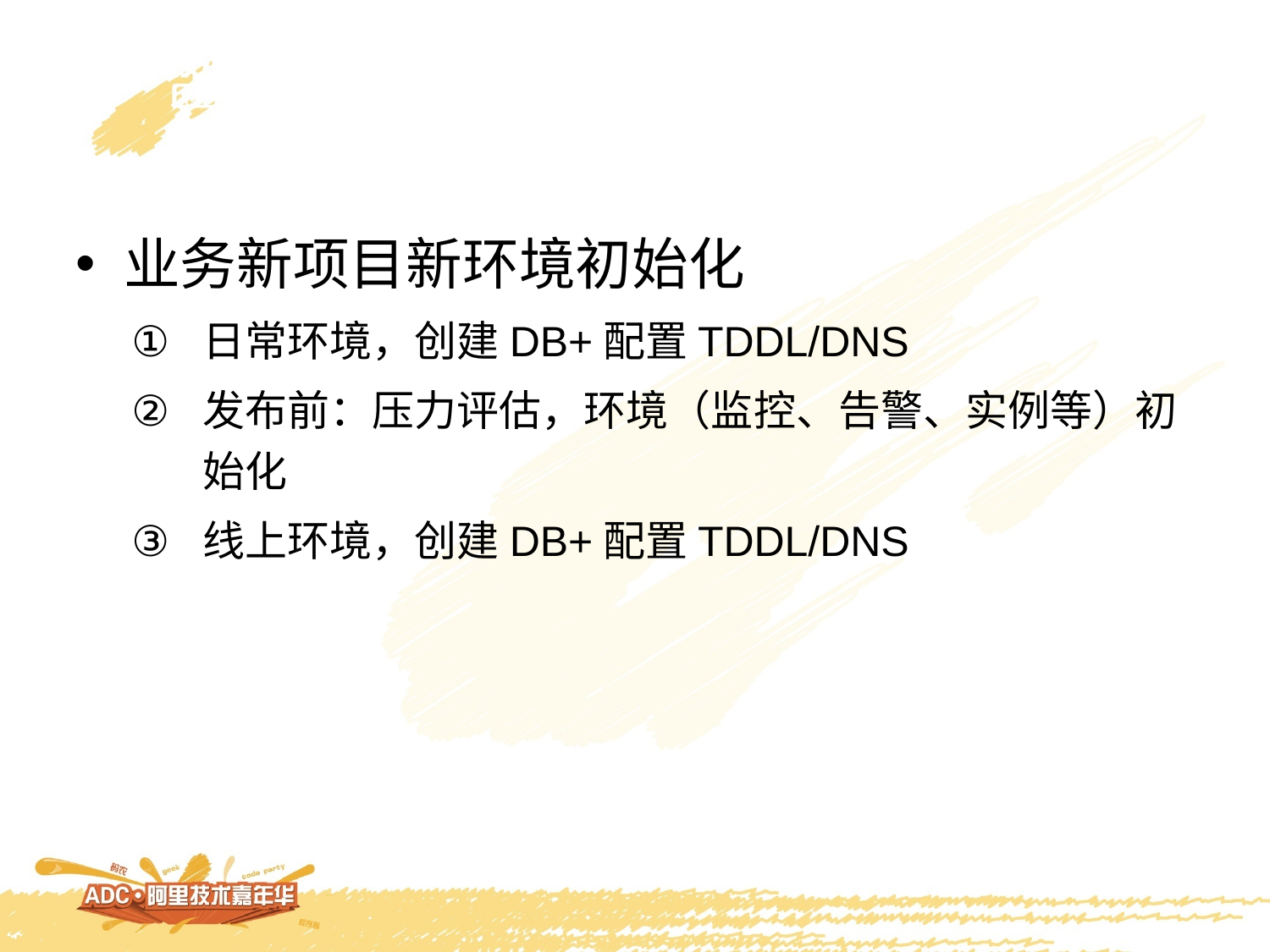

业务新项目新环境初始化
日常环境，创建DB+配置TDDL/DNS
发布前：压力评估，环境（监控、告警、实例等）初始化
线上环境，创建DB+配置TDDL/DNS